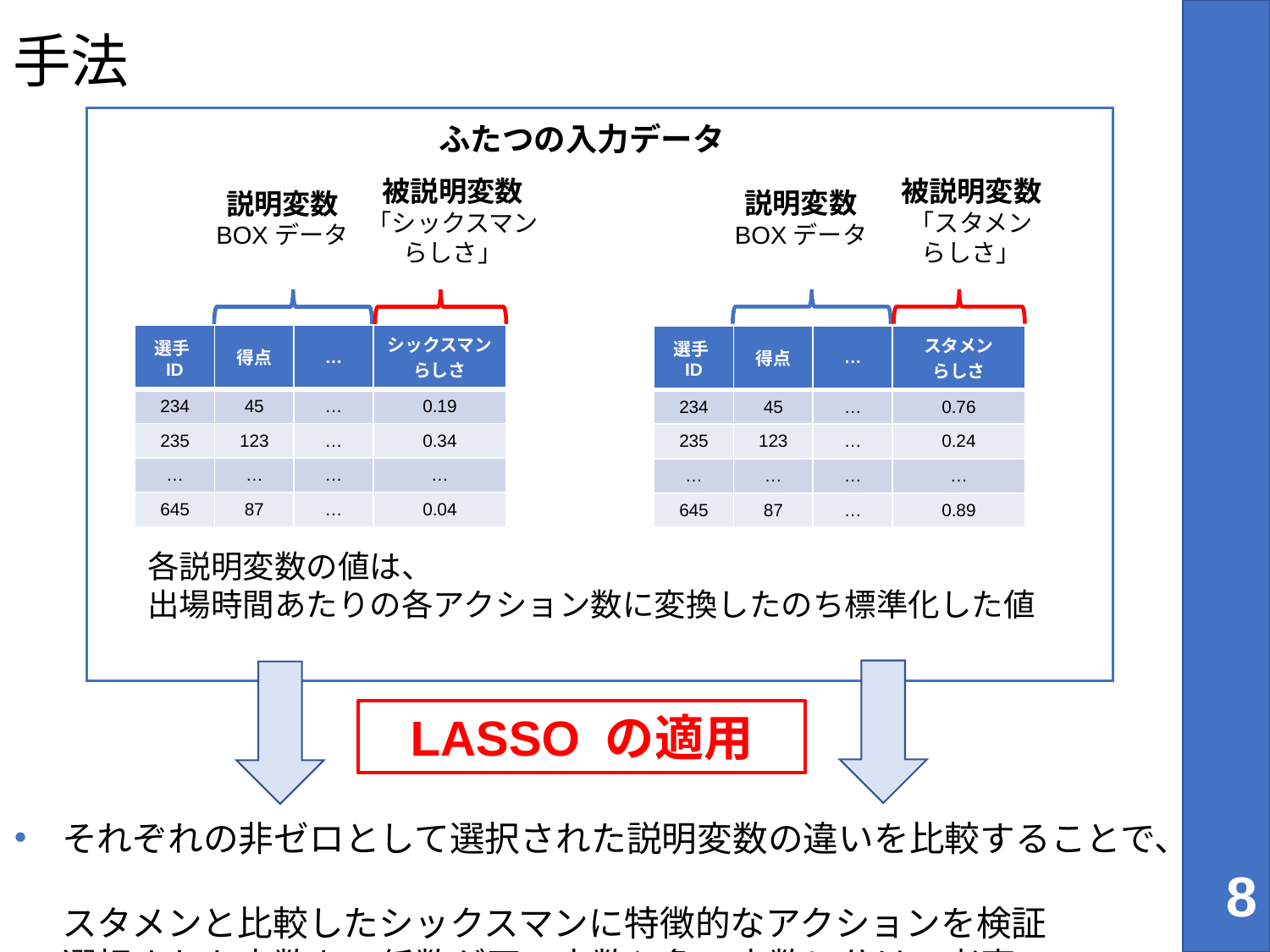

# 手法

ふたつの入力データ
被説明変数
「スタメン
らしさ」
被説明変数
「シックスマン
らしさ」
説明変数
BOXデータ
説明変数
BOXデータ

| 選手ID | 得点 | … | シックスマン らしさ |
| --- | --- | --- | --- |
| 234 | 45 | … | 0.19 |
| 235 | 123 | … | 0.34 |
| … | … | … | … |
| 645 | 87 | … | 0.04 |
| 選手ID | 得点 | … | スタメン らしさ |
| --- | --- | --- | --- |
| 234 | 45 | … | 0.76 |
| 235 | 123 | … | 0.24 |
| … | … | … | … |
| 645 | 87 | … | 0.89 |
各説明変数の値は、
出場時間あたりの各アクション数に変換したのち標準化した値

LASSO の適用
それぞれの非ゼロとして選択された説明変数の違いを比較することで、
スタメンと比較したシックスマンに特徴的なアクションを検証
選択された変数を，係数が正の変数と負の変数に分けて考察
8